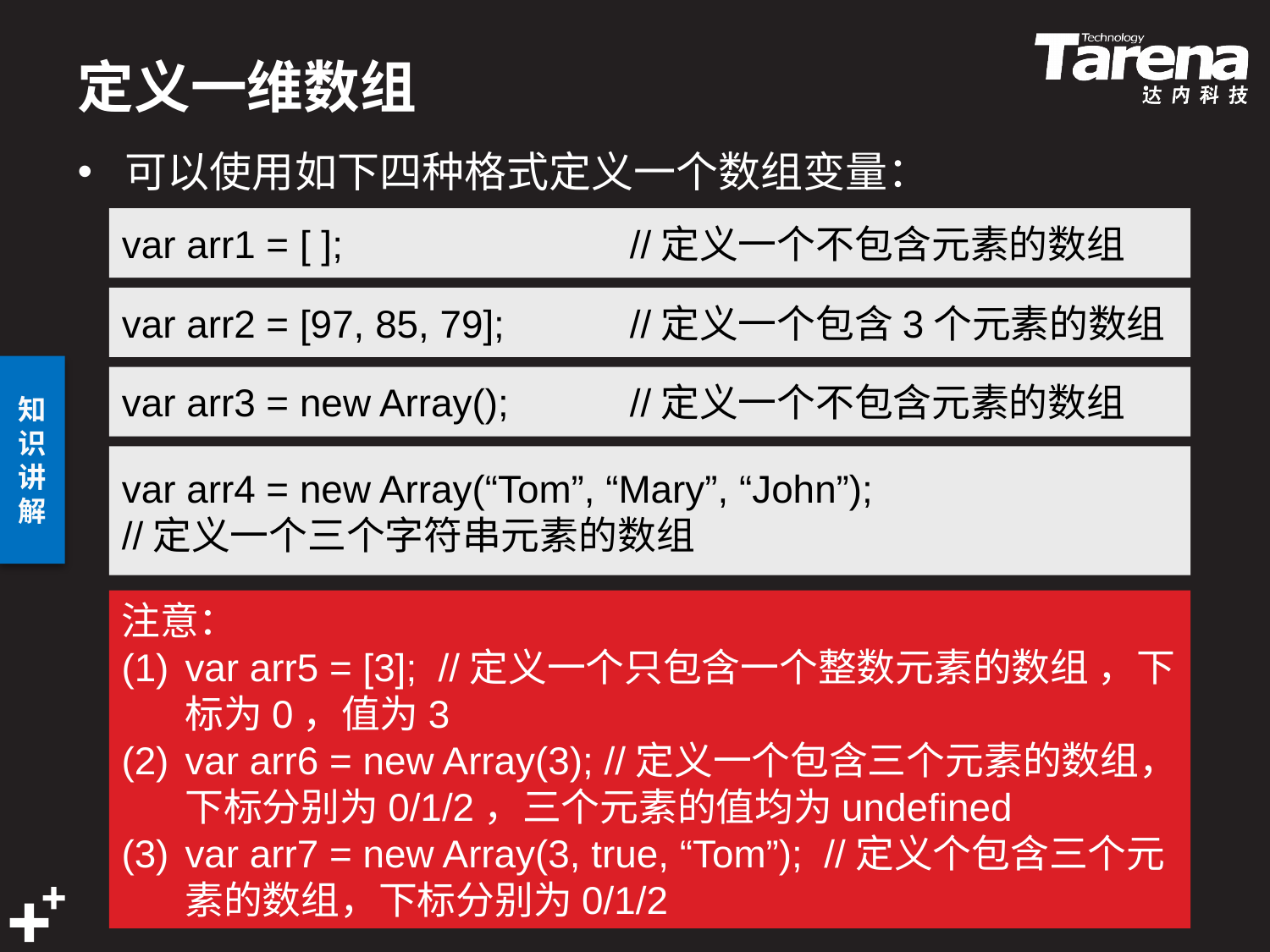

# 定义一维数组
可以使用如下四种格式定义一个数组变量：

var arr1 = [ ];			//定义一个不包含元素的数组
var arr2 = [97, 85, 79];	//定义一个包含3个元素的数组
var arr3 = new Array();	//定义一个不包含元素的数组
var arr4 = new Array(“Tom”, “Mary”, “John”);
//定义一个三个字符串元素的数组
注意：
var arr5 = [3];  //定义一个只包含一个整数元素的数组 ，下标为0，值为3
var arr6 = new Array(3); //定义一个包含三个元素的数组，下标分别为0/1/2，三个元素的值均为undefined
var arr7 = new Array(3, true, “Tom”);  //定义个包含三个元素的数组，下标分别为0/1/2